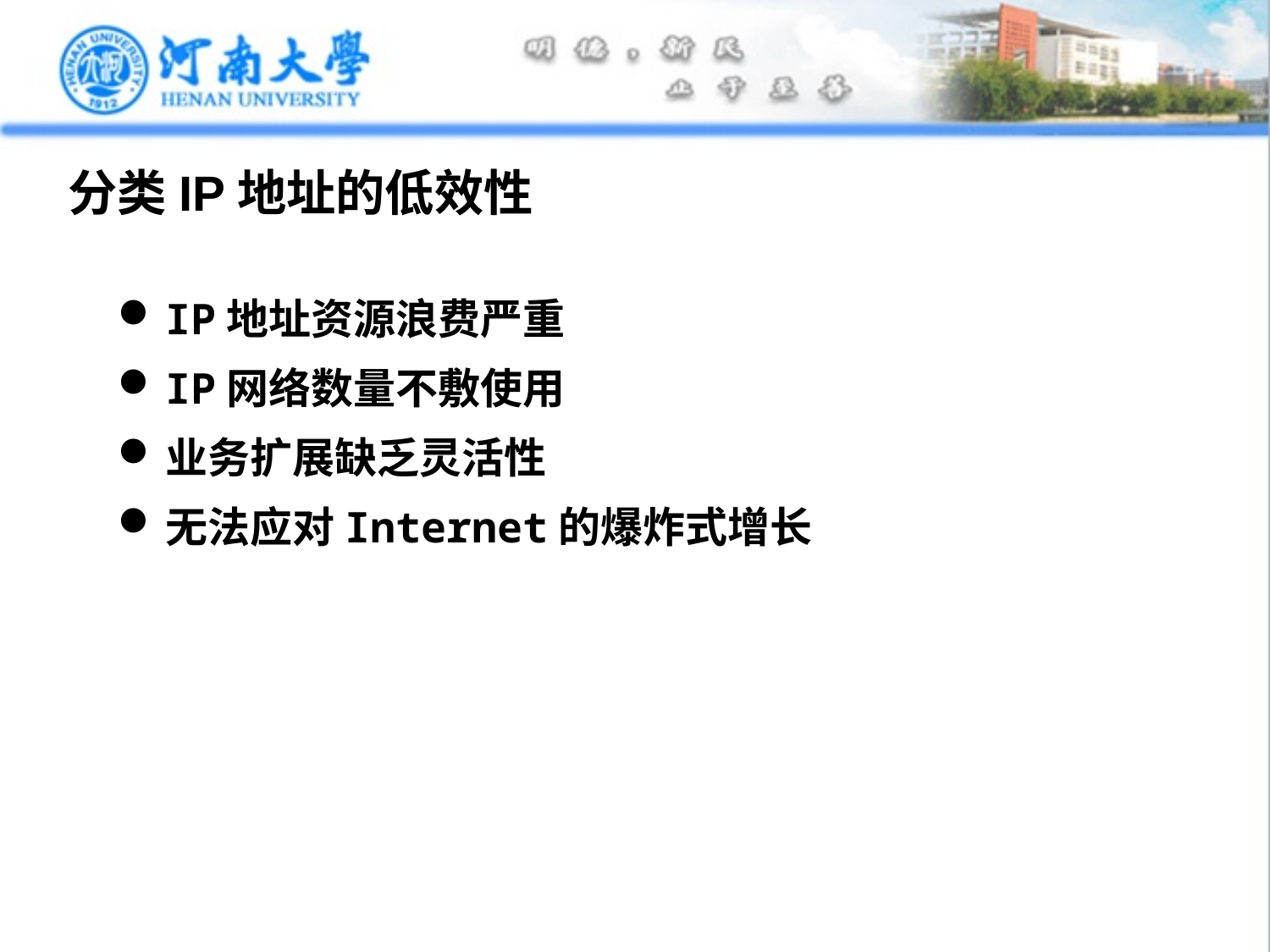

# 分类IP地址的低效性
IP地址资源浪费严重
IP网络数量不敷使用
业务扩展缺乏灵活性
无法应对Internet的爆炸式增长